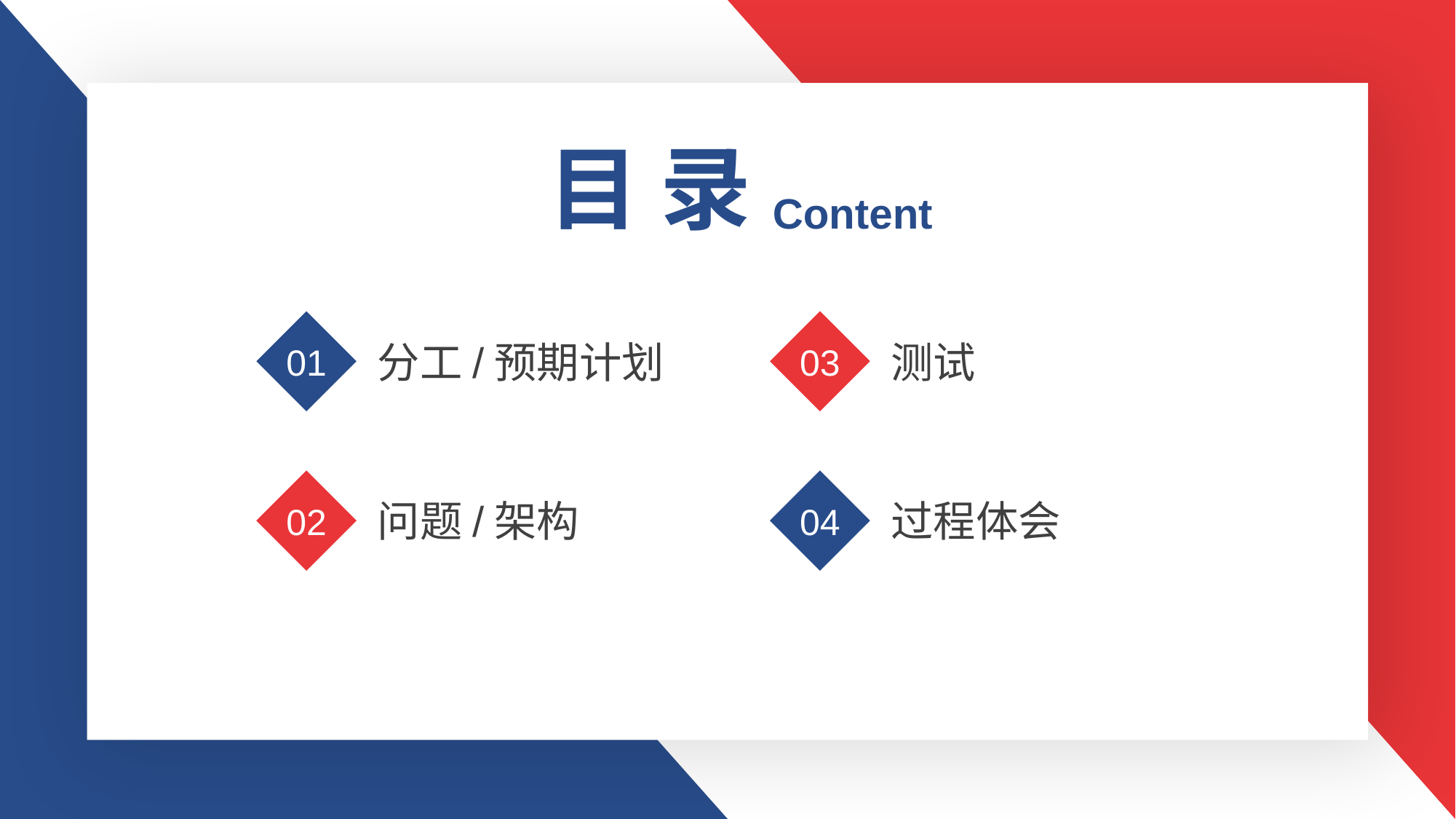

目 录
Content

01
分工/预期计划

03
测试

02
问题/架构

04
过程体会